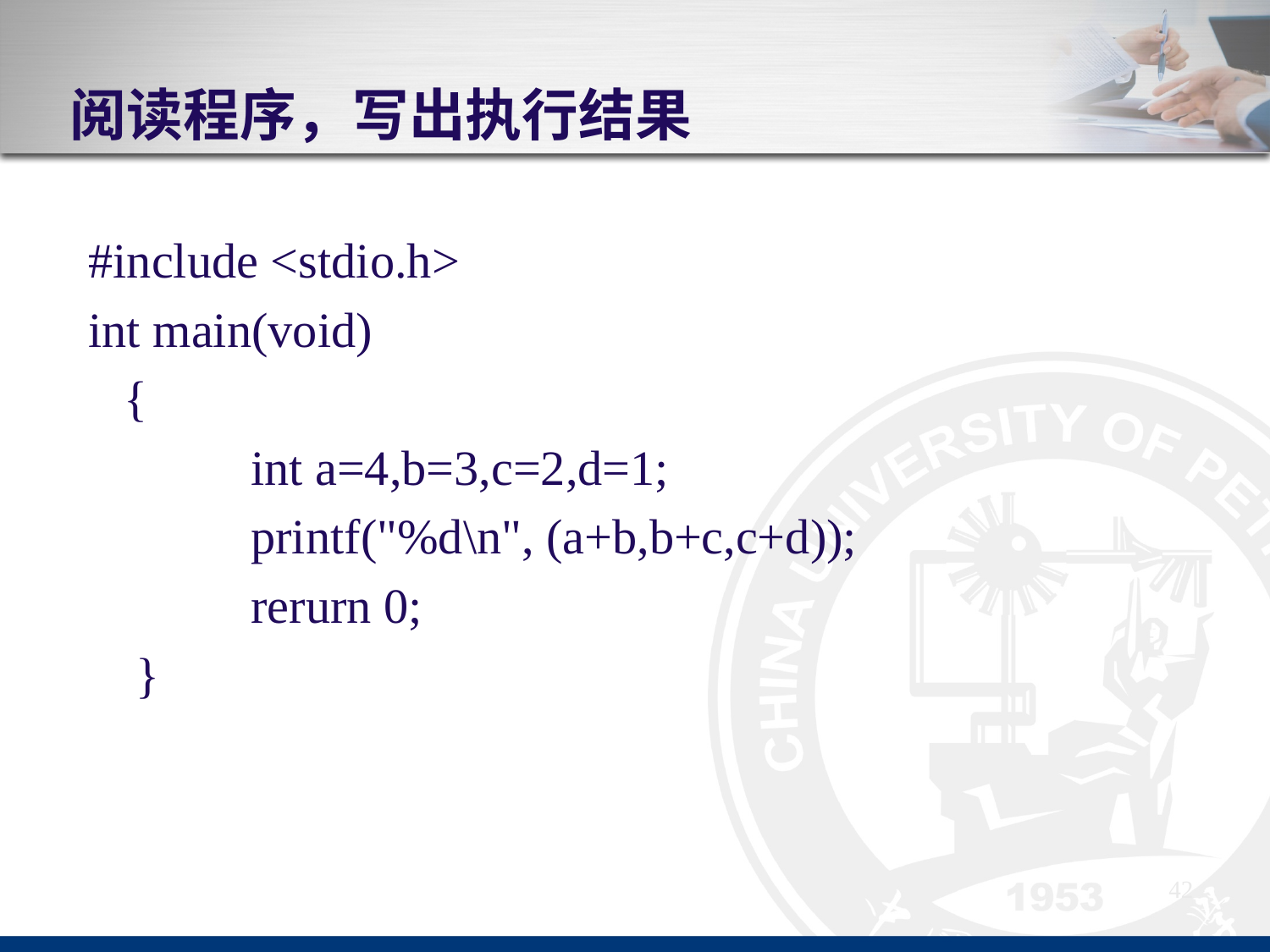

# 阅读程序，写出执行结果
 #include <stdio.h>
 int main(void)
	{
		int a=4,b=3,c=2,d=1;
		printf("%d\n", (a+b,b+c,c+d));
		rerurn 0;
	 }
42